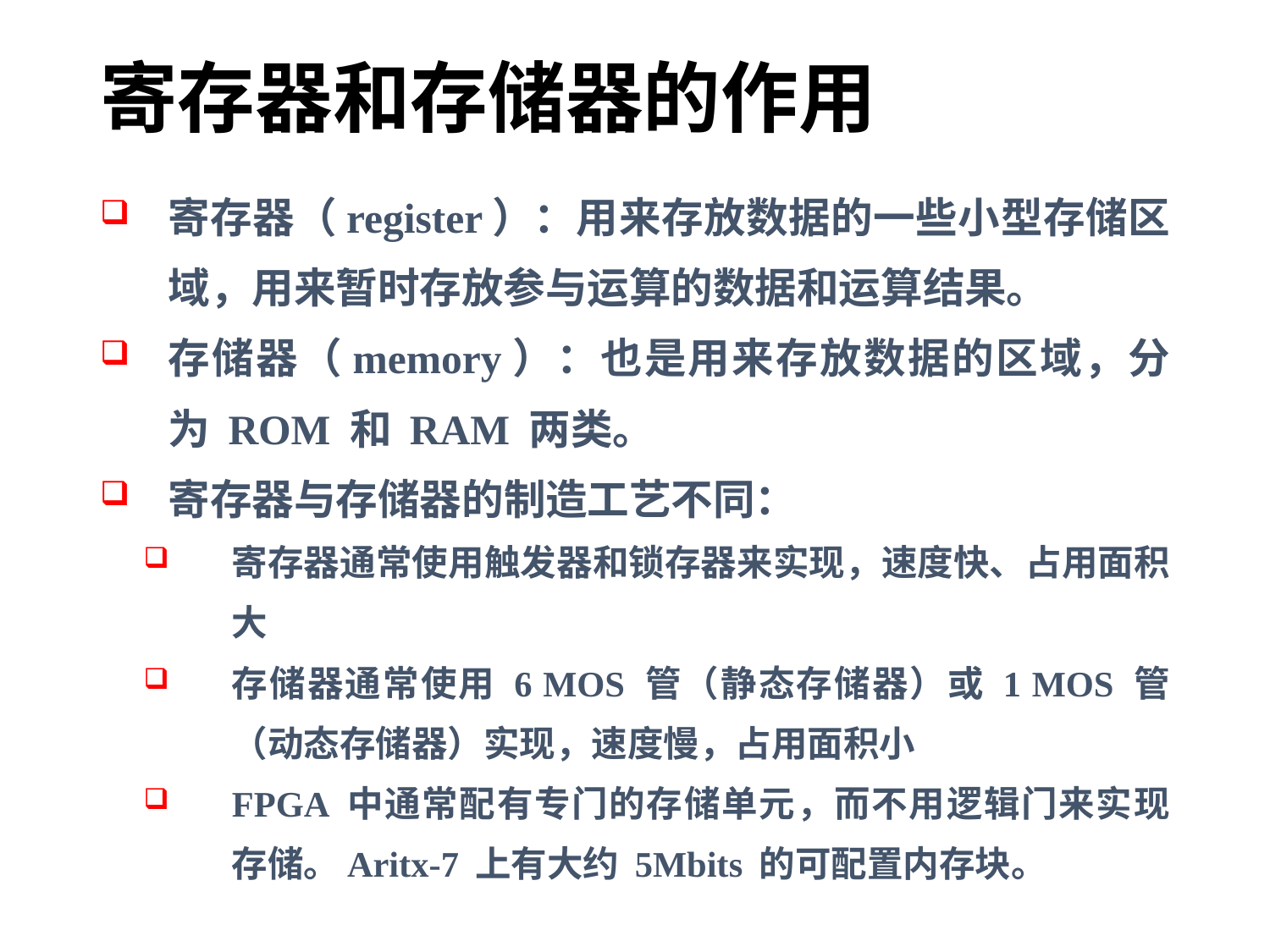

# 寄存器和存储器的作用
寄存器（register）：用来存放数据的一些小型存储区域，用来暂时存放参与运算的数据和运算结果。
存储器（memory）：也是用来存放数据的区域，分为 ROM 和 RAM 两类。
寄存器与存储器的制造工艺不同：
寄存器通常使用触发器和锁存器来实现，速度快、占用面积大
存储器通常使用 6 MOS 管（静态存储器）或 1 MOS 管（动态存储器）实现，速度慢，占用面积小
FPGA 中通常配有专门的存储单元，而不用逻辑门来实现存储。Aritx-7 上有大约 5Mbits 的可配置内存块。